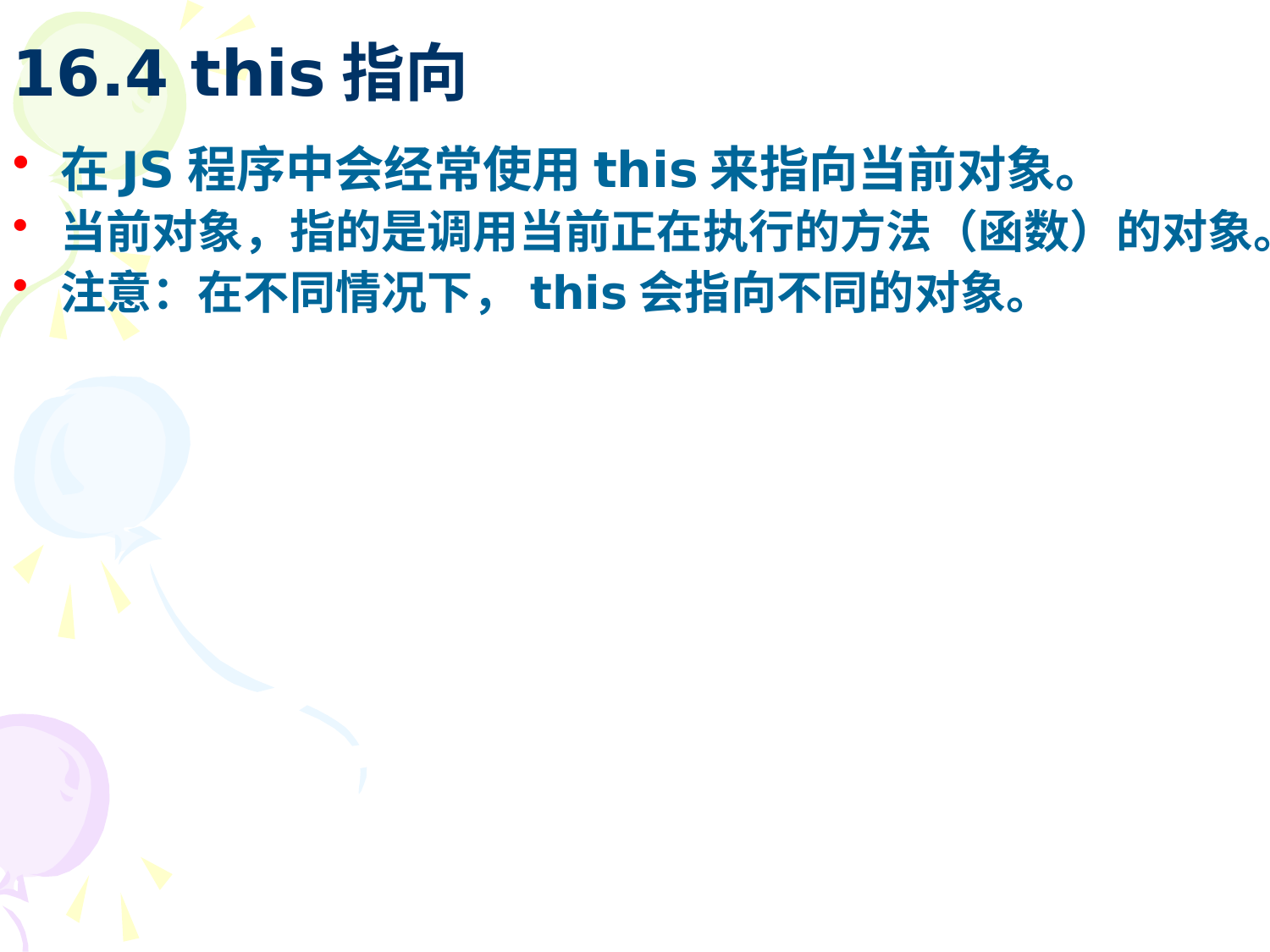

# 16.4 this指向
在JS程序中会经常使用this来指向当前对象。
当前对象，指的是调用当前正在执行的方法（函数）的对象。
注意：在不同情况下，this会指向不同的对象。